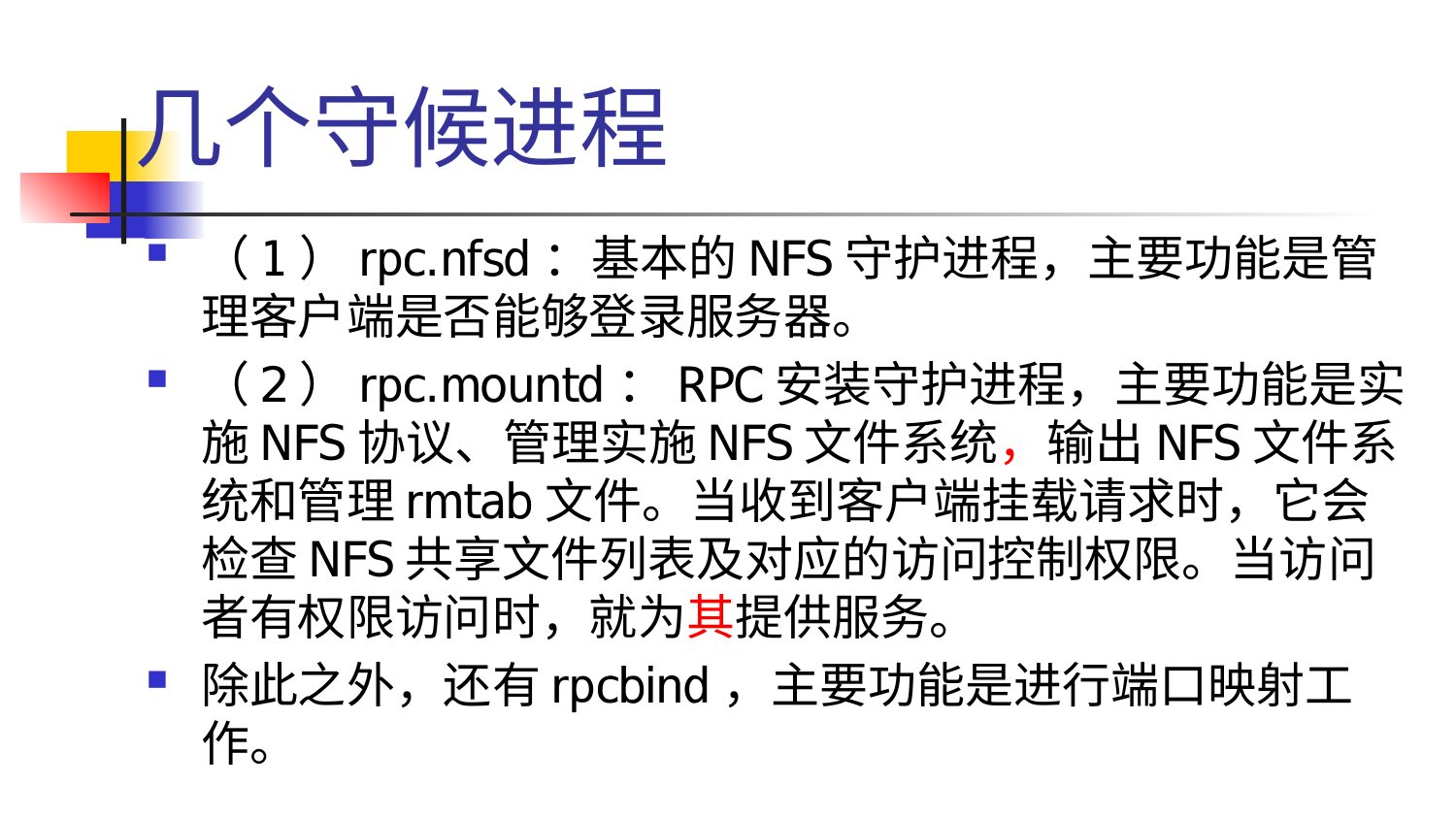

# 几个守候进程
（1）rpc.nfsd：基本的NFS守护进程，主要功能是管理客户端是否能够登录服务器。
（2）rpc.mountd：RPC安装守护进程，主要功能是实施NFS协议、管理实施NFS文件系统，输出NFS文件系统和管理rmtab文件。当收到客户端挂载请求时，它会检查NFS共享文件列表及对应的访问控制权限。当访问者有权限访问时，就为其提供服务。
除此之外，还有rpcbind，主要功能是进行端口映射工作。